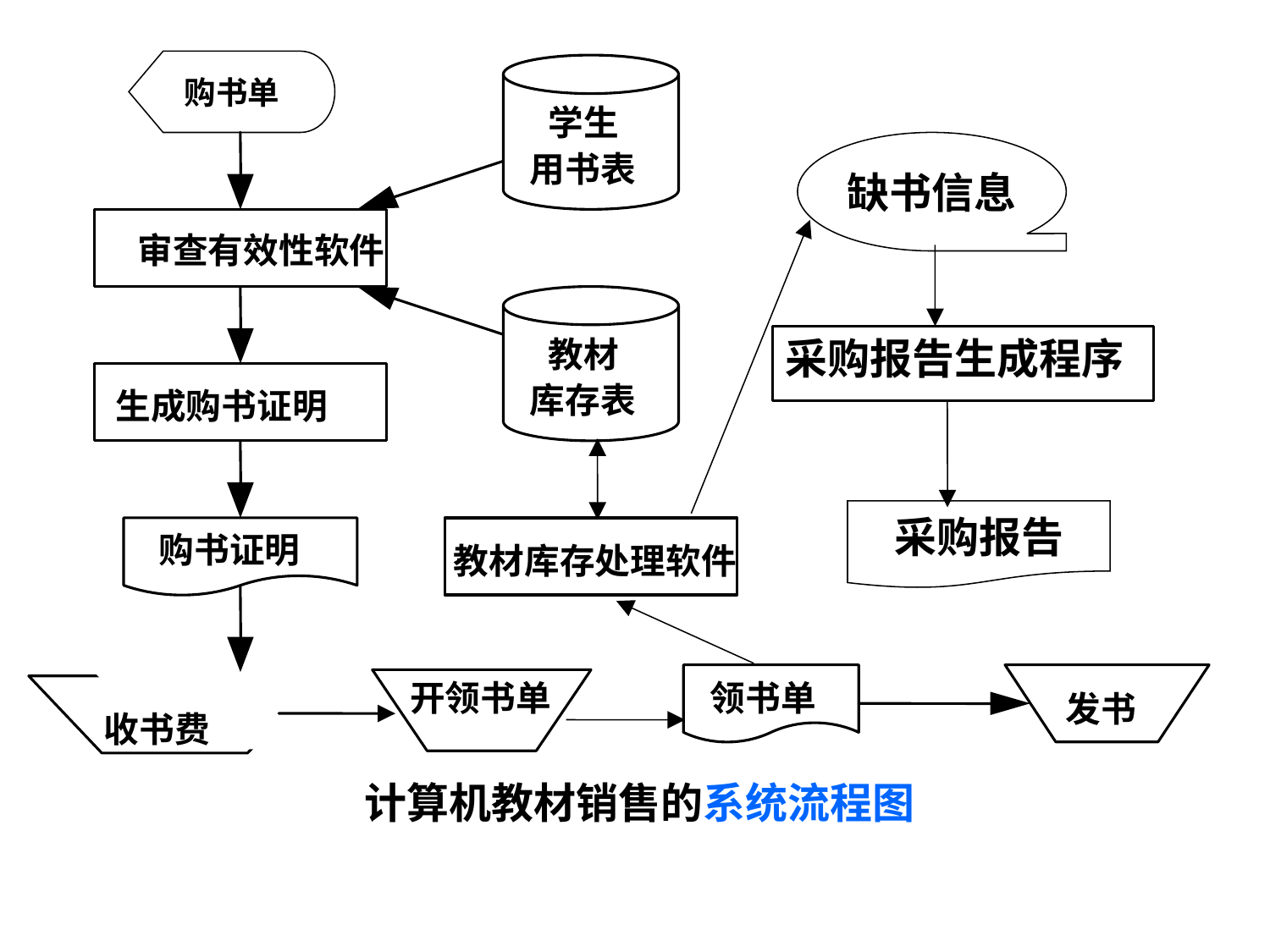

购书单

学生

缺书信息
用书表

审查有效性软件

采购报告生成程序

教材

库存表
生成购书证明

采购报告

购书证明
教材库存处理软件

开领书单
领书单
发书

收书费

计算机教材销售的系统流程图